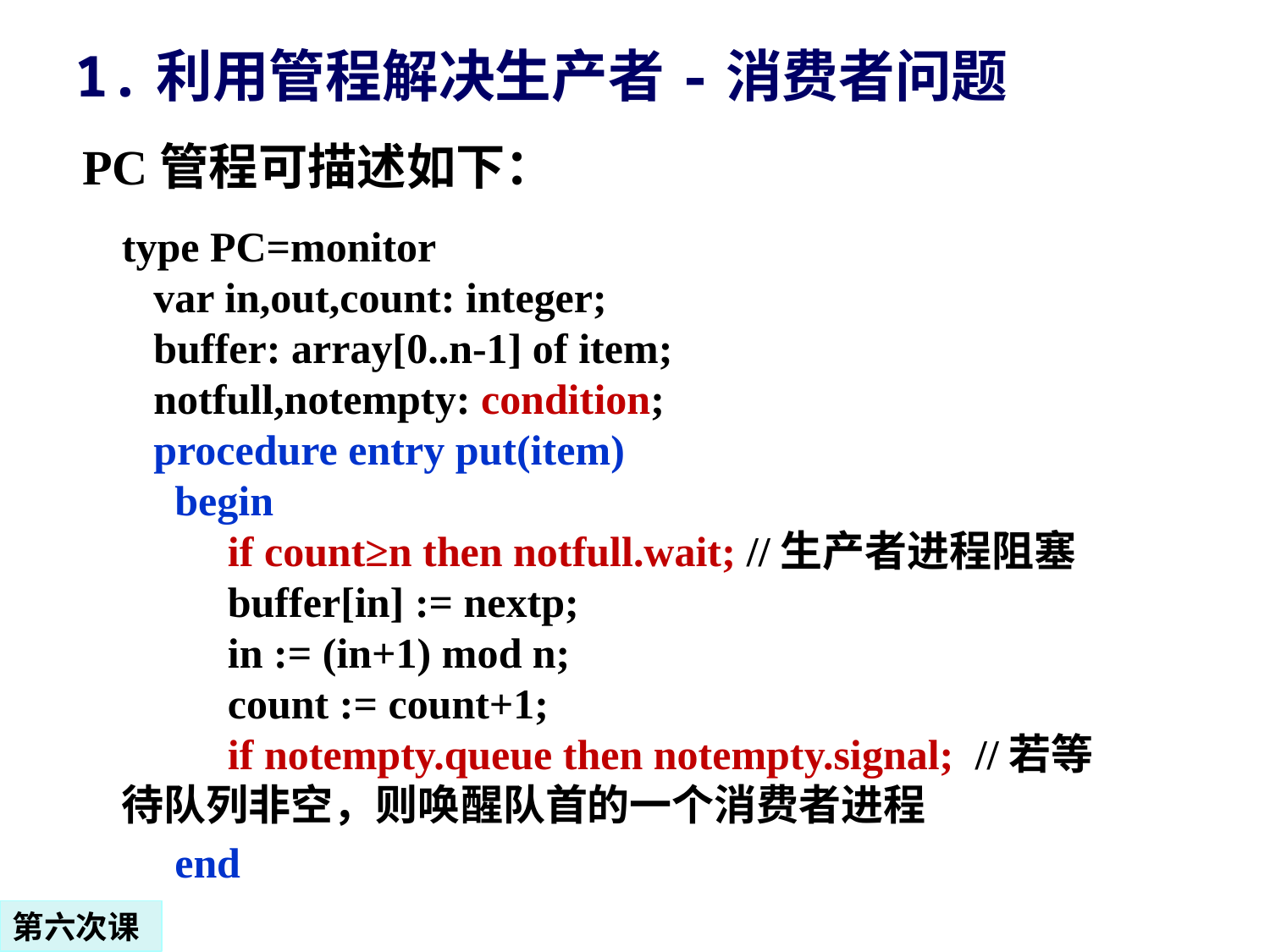

1.利用管程解决生产者-消费者问题
PC管程可描述如下：
type PC=monitor
   var in,out,count: integer;
   buffer: array[0..n-1] of item;
   notfull,notempty: condition;
   procedure entry put(item)
     begin
          if count≥n then notfull.wait; //生产者进程阻塞
          buffer[in] := nextp;
          in := (in+1) mod n;
          count := count+1;
          if notempty.queue then notempty.signal;  //若等   待队列非空，则唤醒队首的一个消费者进程
     end
138
第六次课